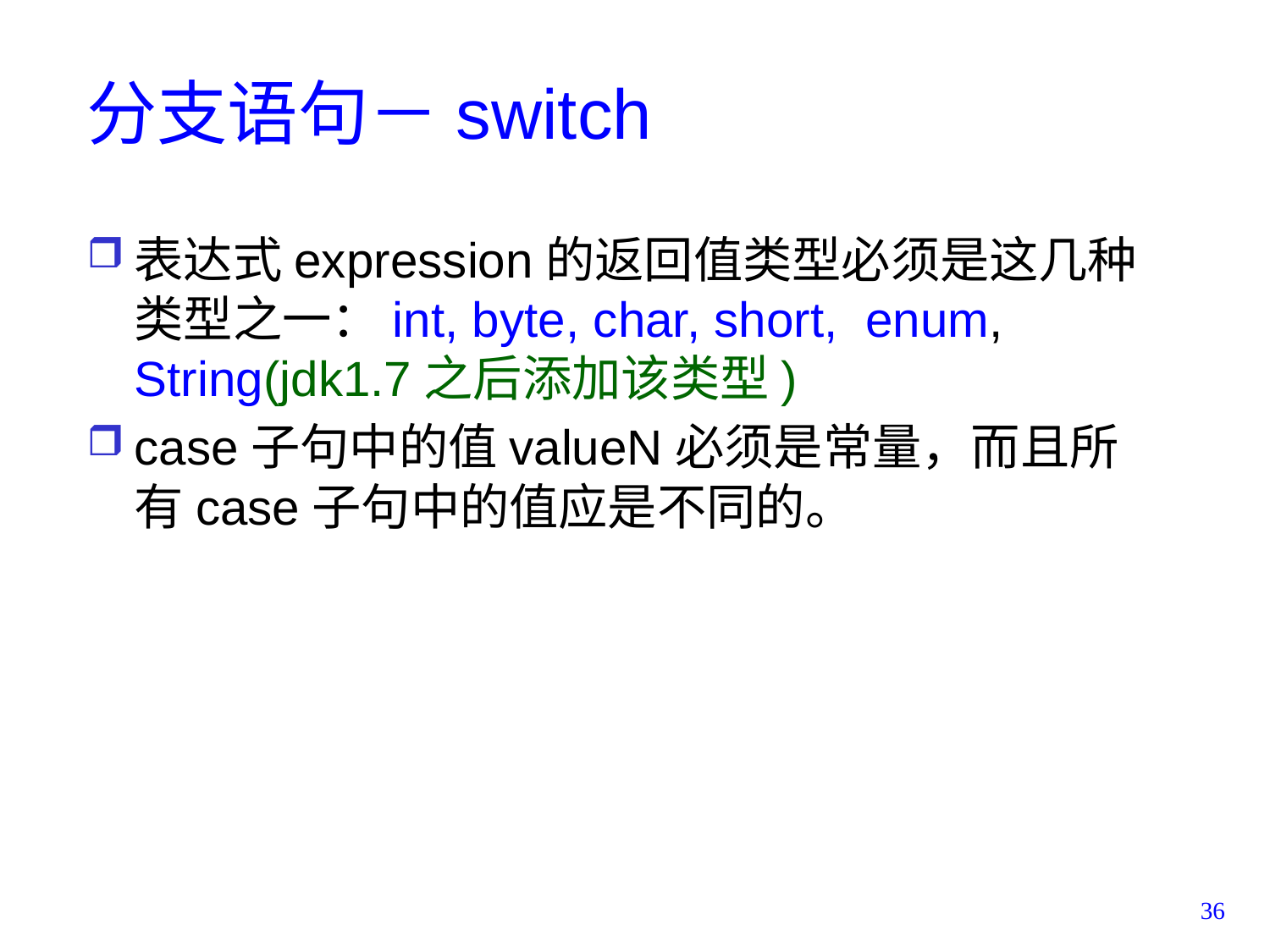

# 分支语句－switch
表达式expression的返回值类型必须是这几种类型之一：int, byte, char, short,  enum, String(jdk1.7之后添加该类型)
case子句中的值valueN必须是常量，而且所有case子句中的值应是不同的。

36